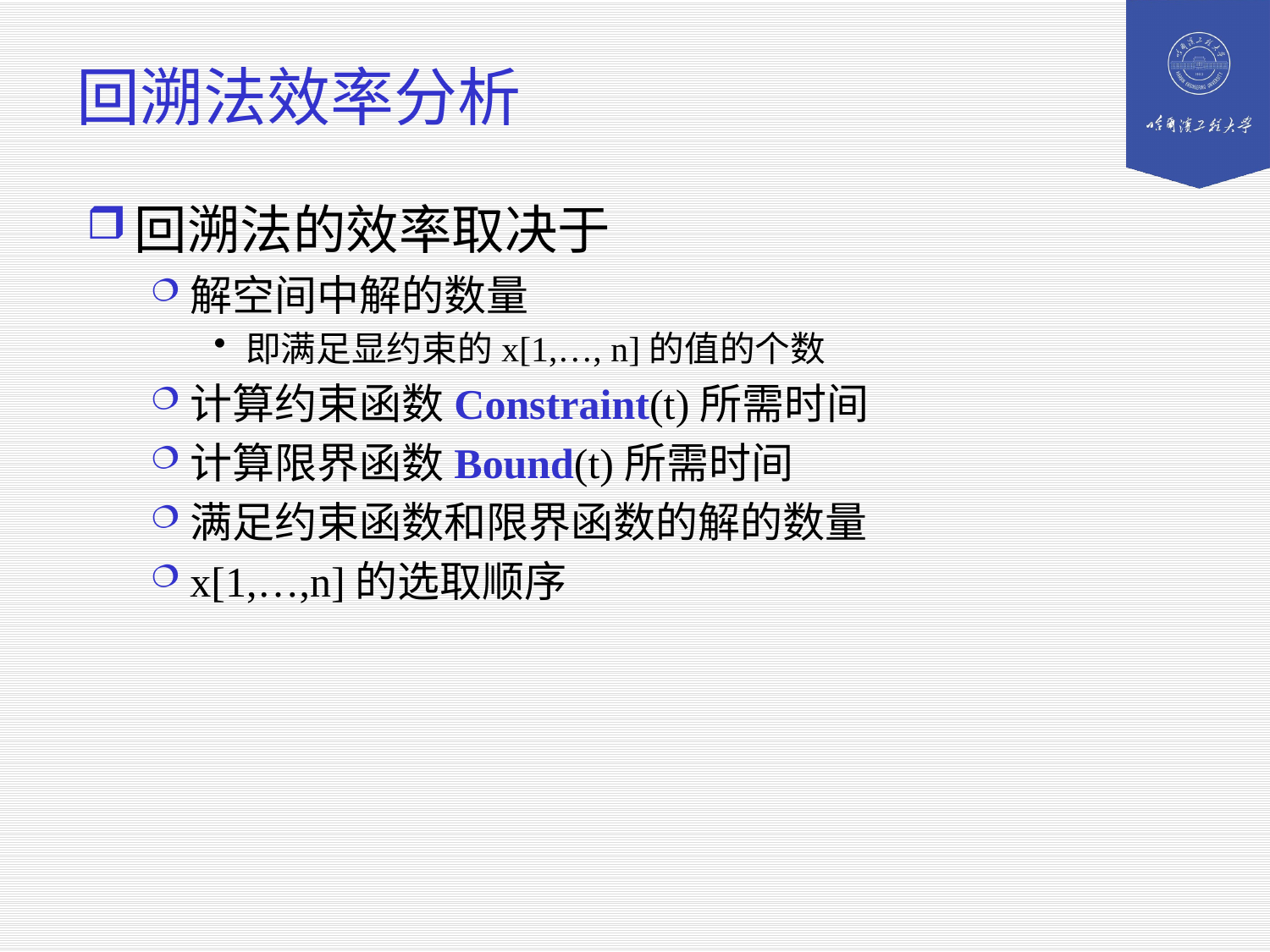

# 回溯法效率分析
回溯法的效率取决于
解空间中解的数量
即满足显约束的x[1,…, n]的值的个数
计算约束函数Constraint(t)所需时间
计算限界函数Bound(t)所需时间
满足约束函数和限界函数的解的数量
x[1,…,n]的选取顺序